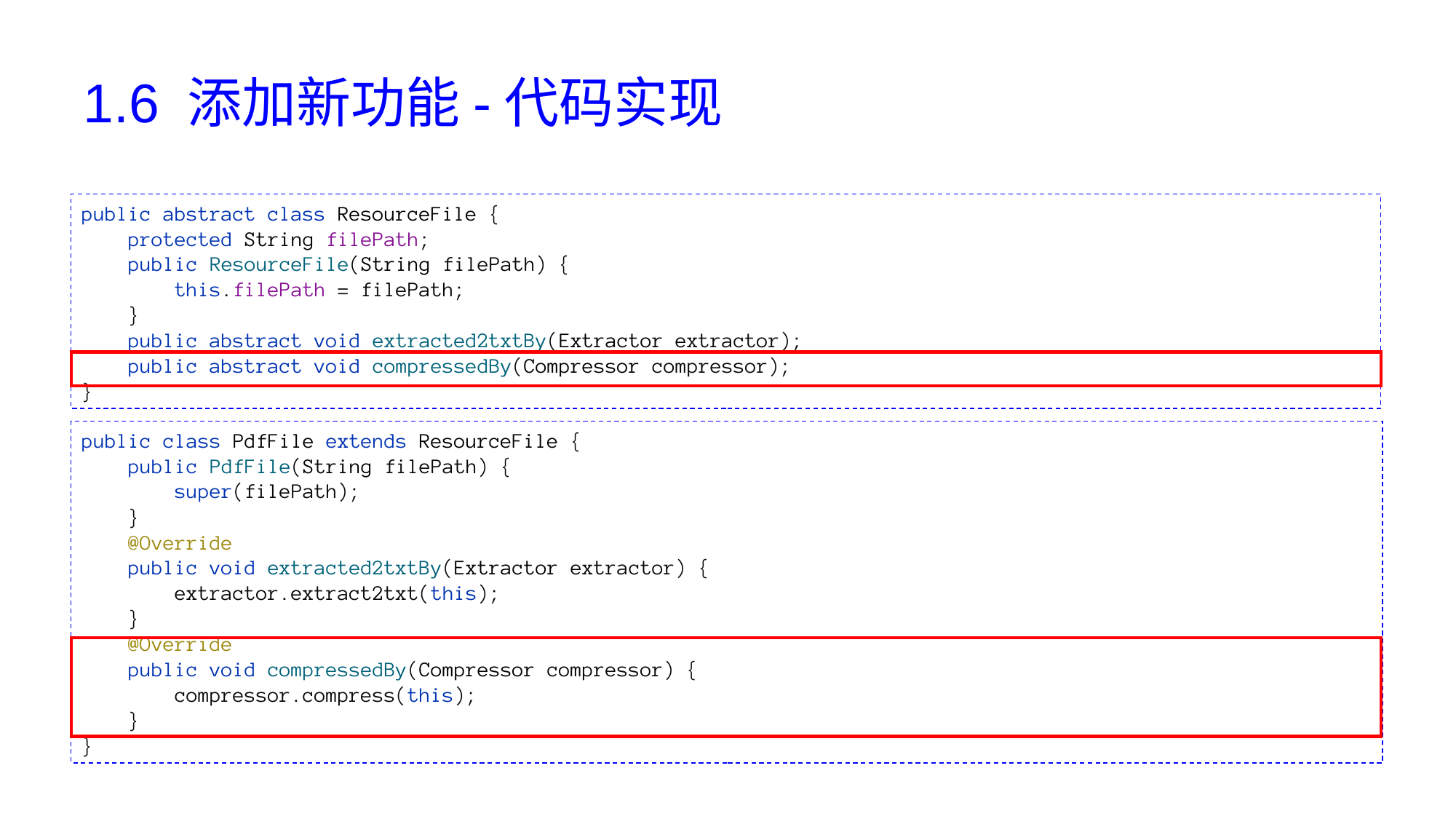

# 1.6 添加新功能-代码实现

public abstract class ResourceFile {
    protected String filePath;
    public ResourceFile(String filePath) {
        this.filePath = filePath;
    }
    public abstract void extracted2txtBy(Extractor extractor);
    public abstract void compressedBy(Compressor compressor);
}

public class PdfFile extends ResourceFile {
    public PdfFile(String filePath) {
        super(filePath);
    }
    @Override
    public void extracted2txtBy(Extractor extractor) {
        extractor.extract2txt(this);
    }
    @Override
    public void compressedBy(Compressor compressor) {
        compressor.compress(this);
    }
}

37